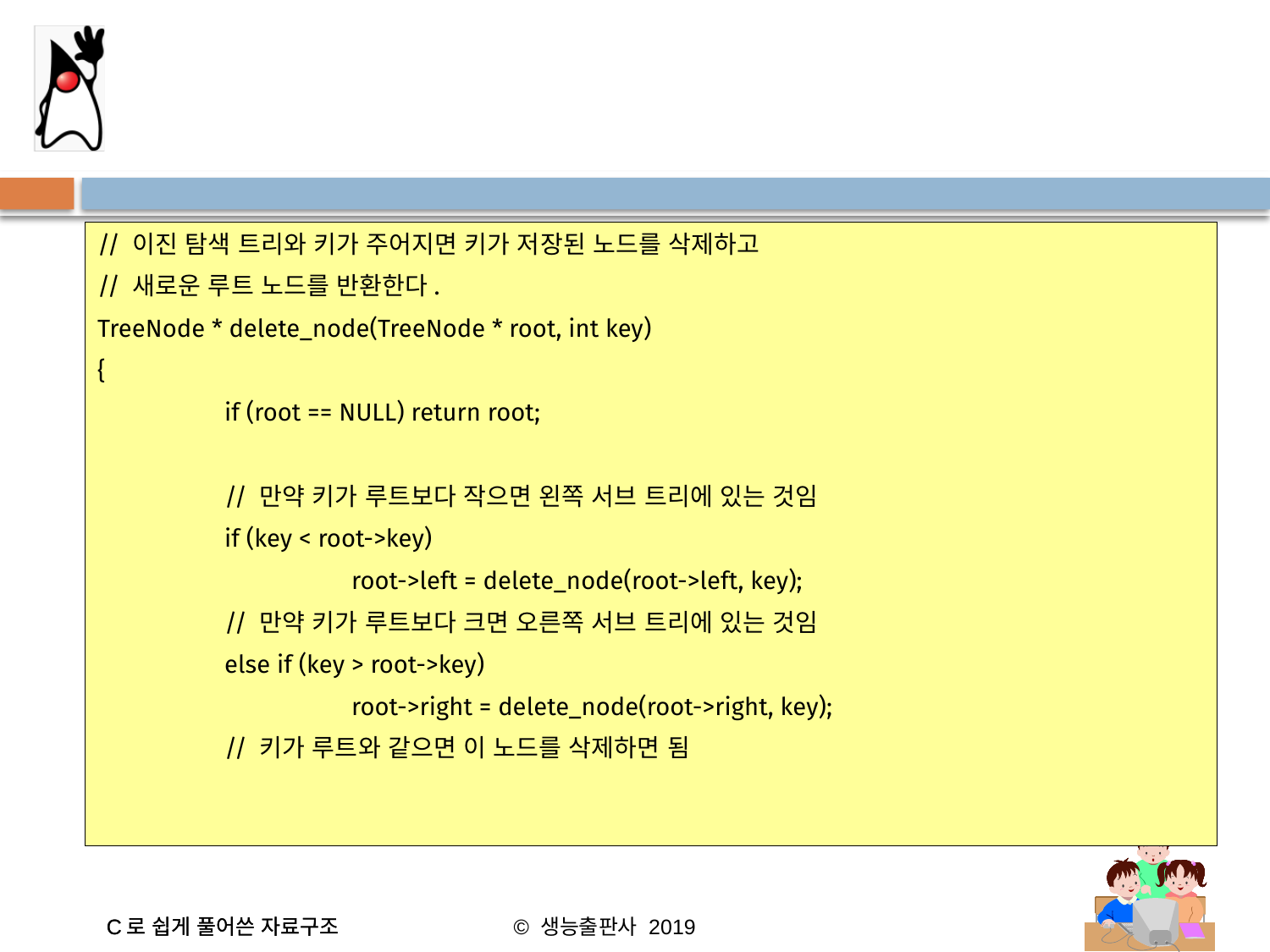

#
// 이진 탐색 트리와 키가 주어지면 키가 저장된 노드를 삭제하고
// 새로운 루트 노드를 반환한다.
TreeNode * delete_node(TreeNode * root, int key)
{
	if (root == NULL) return root;

	// 만약 키가 루트보다 작으면 왼쪽 서브 트리에 있는 것임
	if (key < root->key)
		root->left = delete_node(root->left, key);
	// 만약 키가 루트보다 크면 오른쪽 서브 트리에 있는 것임
	else if (key > root->key)
		root->right = delete_node(root->right, key);
	// 키가 루트와 같으면 이 노드를 삭제하면 됨